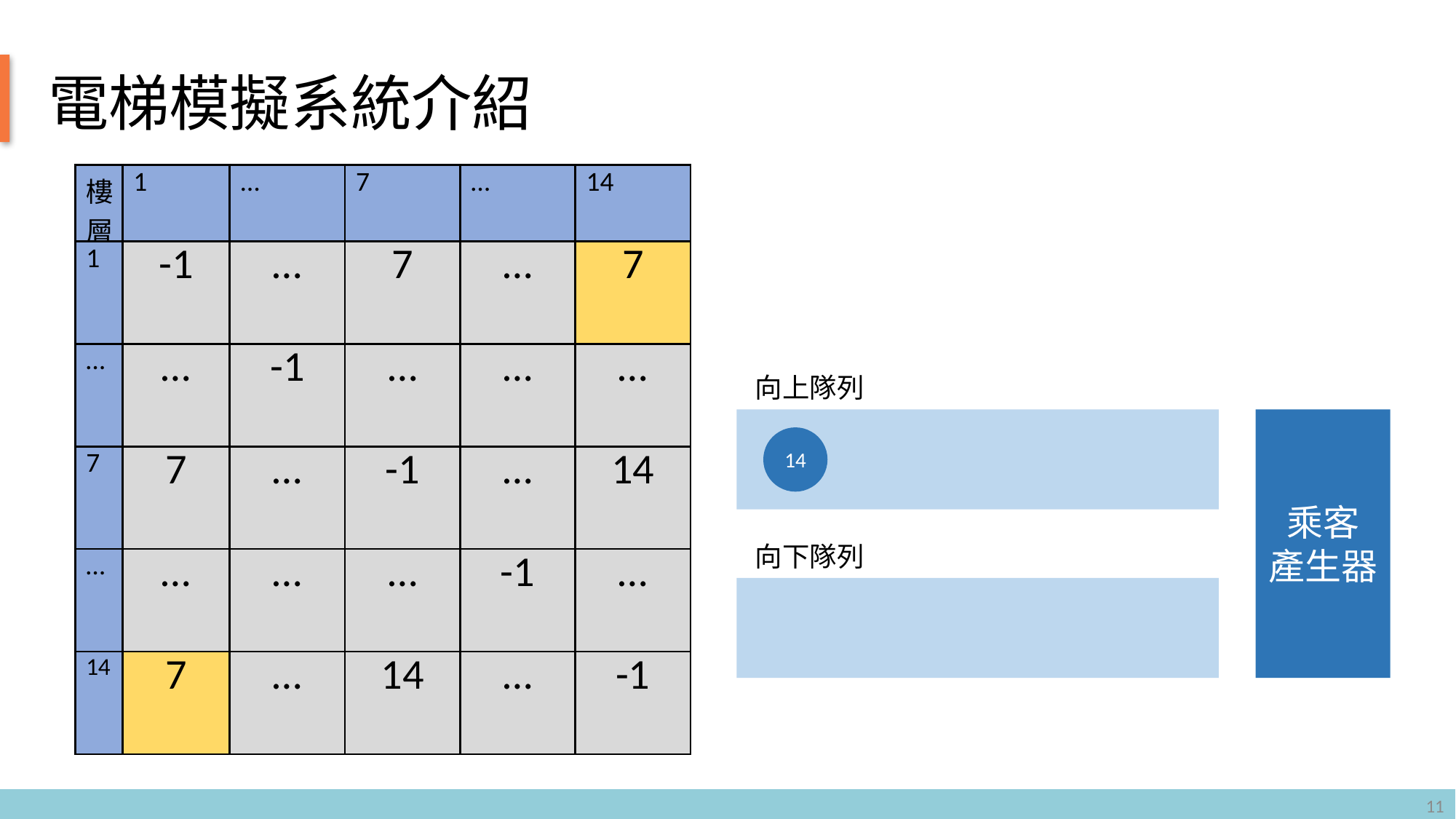

電梯模擬系統介紹
| 樓層 | 1 | … | 7 | … | 14 |
| --- | --- | --- | --- | --- | --- |
| 1 | -1 | … | 7 | … | 7 |
| … | … | -1 | … | … | … |
| 7 | 7 | … | -1 | … | 14 |
| … | … | … | … | -1 | … |
| 14 | 7 | … | 14 | … | -1 |
向上隊列

乘客
產生器
14
向下隊列

11